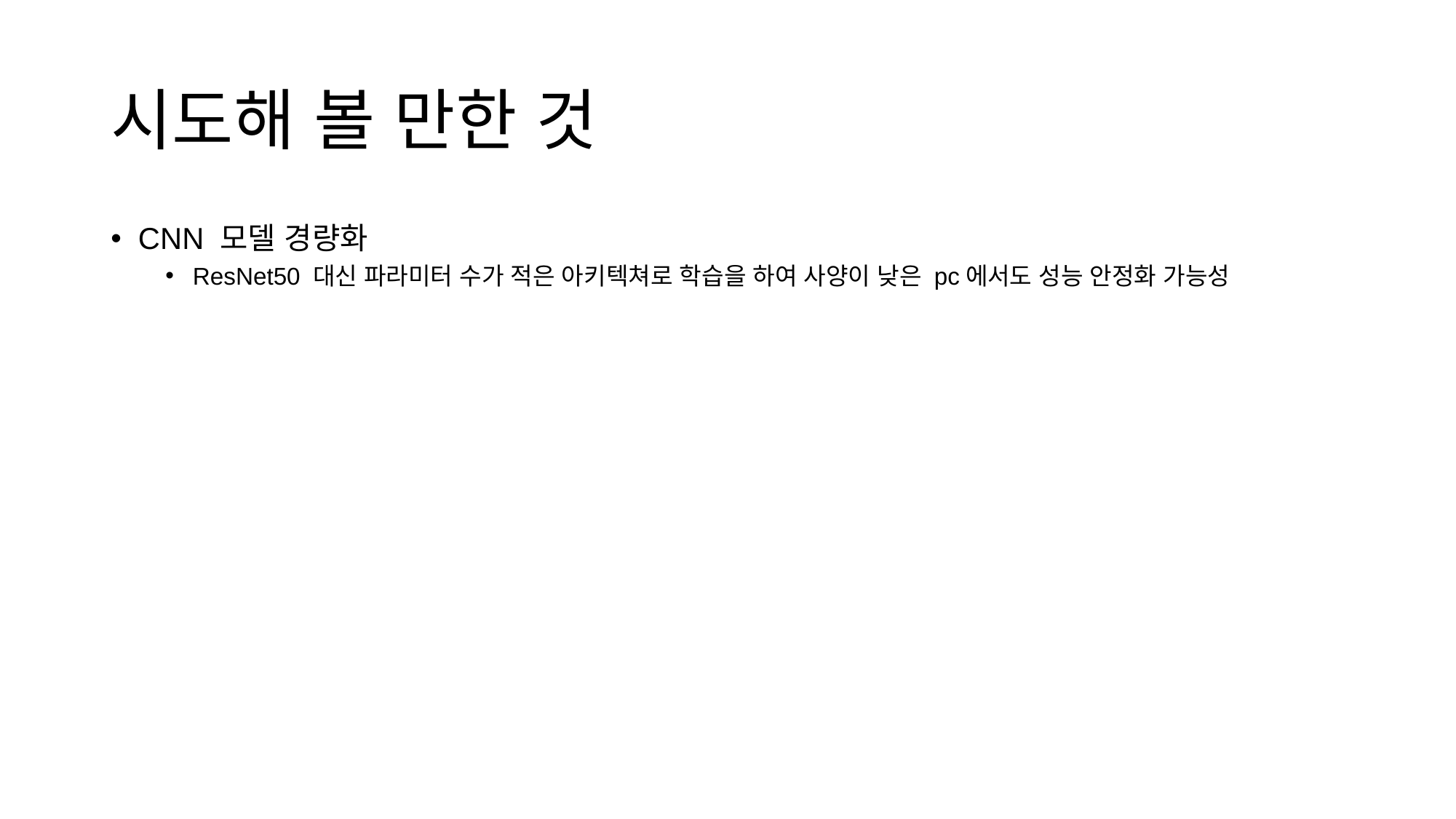

# 시도해 볼 만한 것
CNN 모델 경량화
ResNet50 대신 파라미터 수가 적은 아키텍쳐로 학습을 하여 사양이 낮은 pc에서도 성능 안정화 가능성